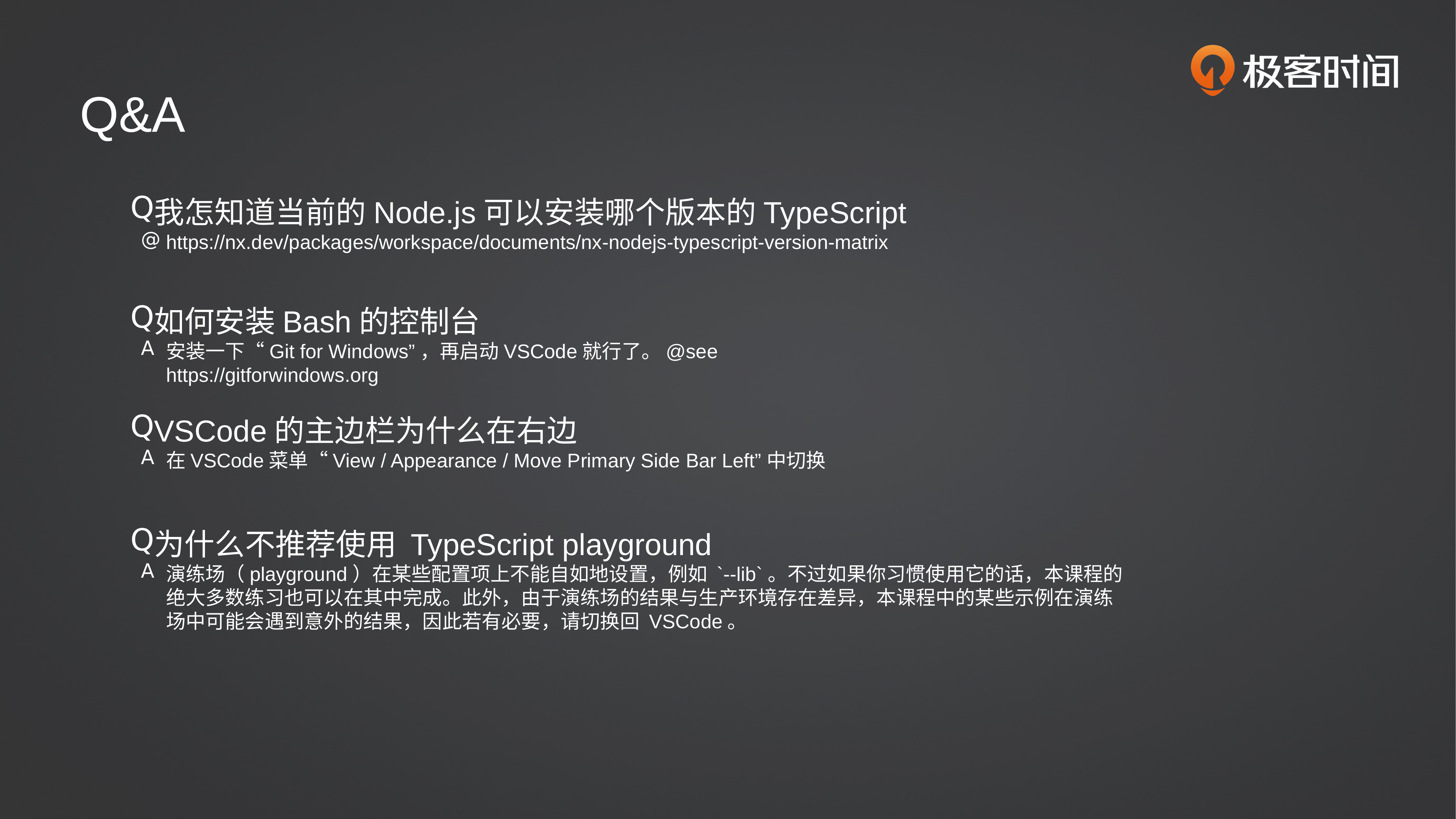

Q&A
我怎知道当前的Node.js可以安装哪个版本的TypeScript
https://nx.dev/packages/workspace/documents/nx-nodejs-typescript-version-matrix
如何安装Bash的控制台
安装一下“Git for Windows”，再启动VSCode就行了。@see https://gitforwindows.org
VSCode的主边栏为什么在右边
在VSCode菜单“View / Appearance / Move Primary Side Bar Left”中切换
为什么不推荐使用 TypeScript playground
演练场（playground）在某些配置项上不能自如地设置，例如 `--lib`。不过如果你习惯使用它的话，本课程的绝大多数练习也可以在其中完成。此外，由于演练场的结果与生产环境存在差异，本课程中的某些示例在演练场中可能会遇到意外的结果，因此若有必要，请切换回 VSCode。